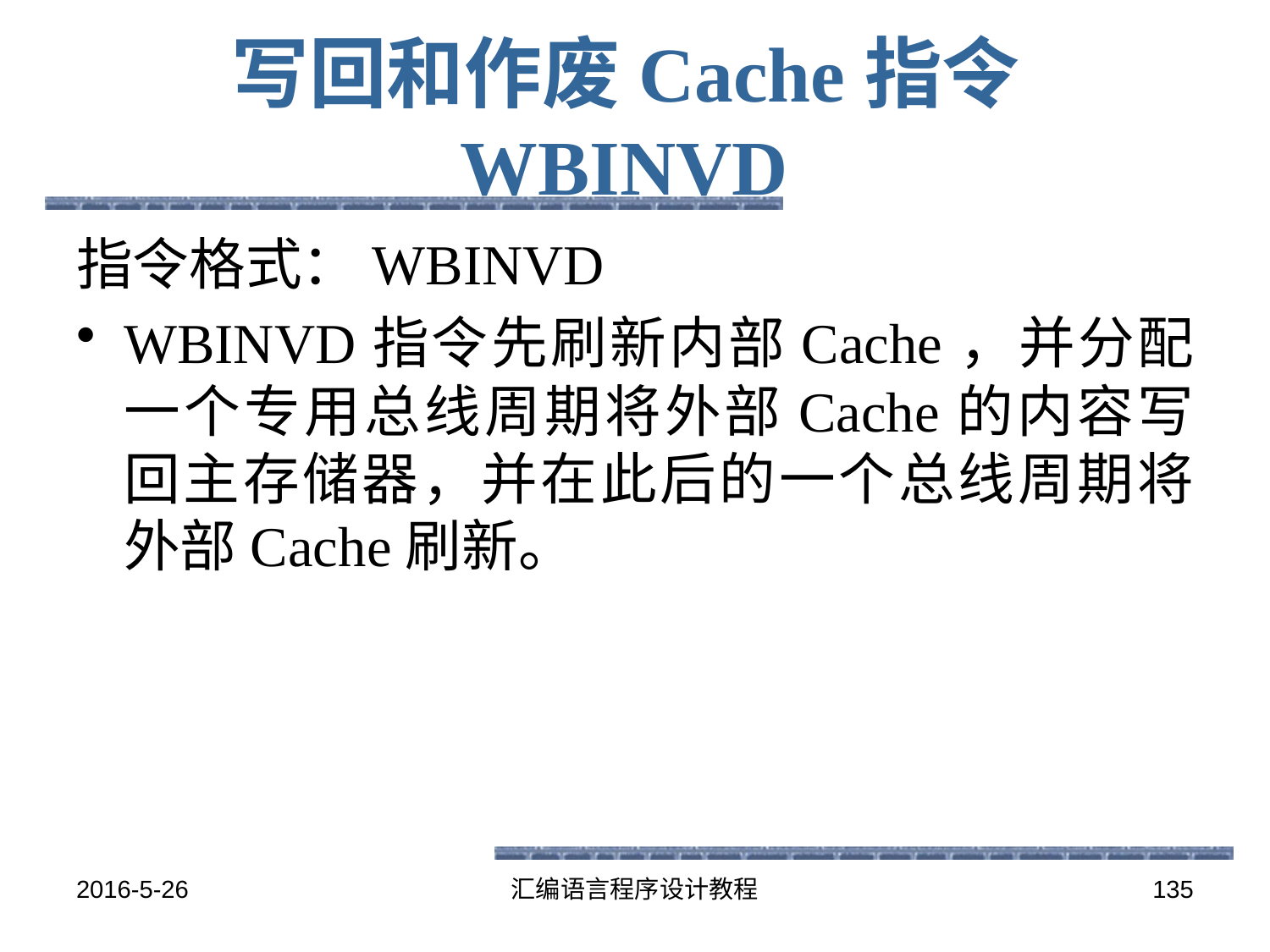

# 写回和作废Cache指令WBINVD
指令格式：WBINVD
WBINVD指令先刷新内部Cache，并分配一个专用总线周期将外部Cache的内容写回主存储器，并在此后的一个总线周期将外部Cache刷新。
2016-5-26
汇编语言程序设计教程
135